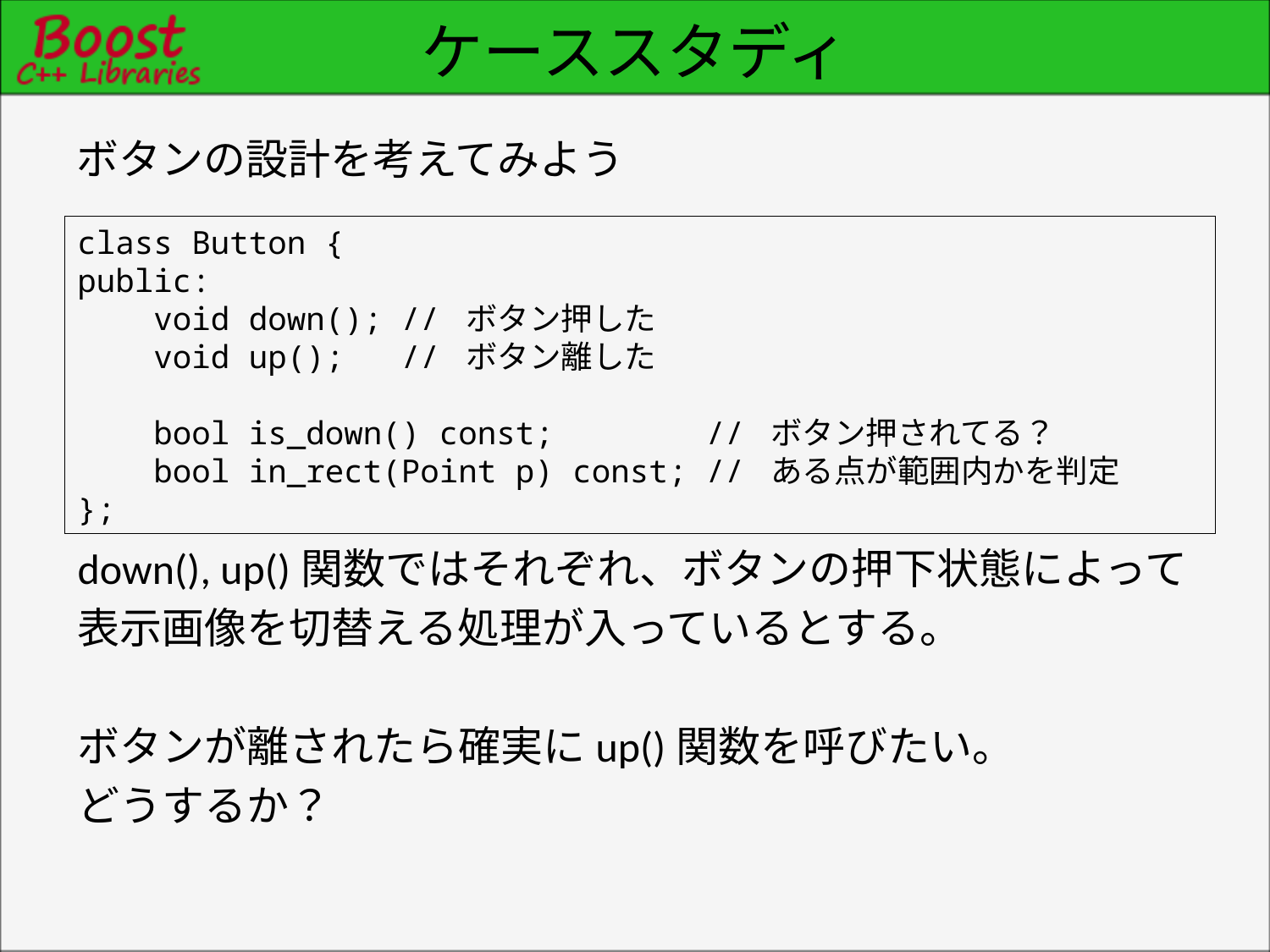

# ケーススタディ
ボタンの設計を考えてみよう
class Button {
public:
    void down(); // ボタン押した
    void up();   // ボタン離した

    bool is_down() const;        // ボタン押されてる？
    bool in_rect(Point p) const; // ある点が範囲内かを判定
};
down(), up()関数ではそれぞれ、ボタンの押下状態によって
表示画像を切替える処理が入っているとする。

ボタンが離されたら確実にup()関数を呼びたい。
どうするか？